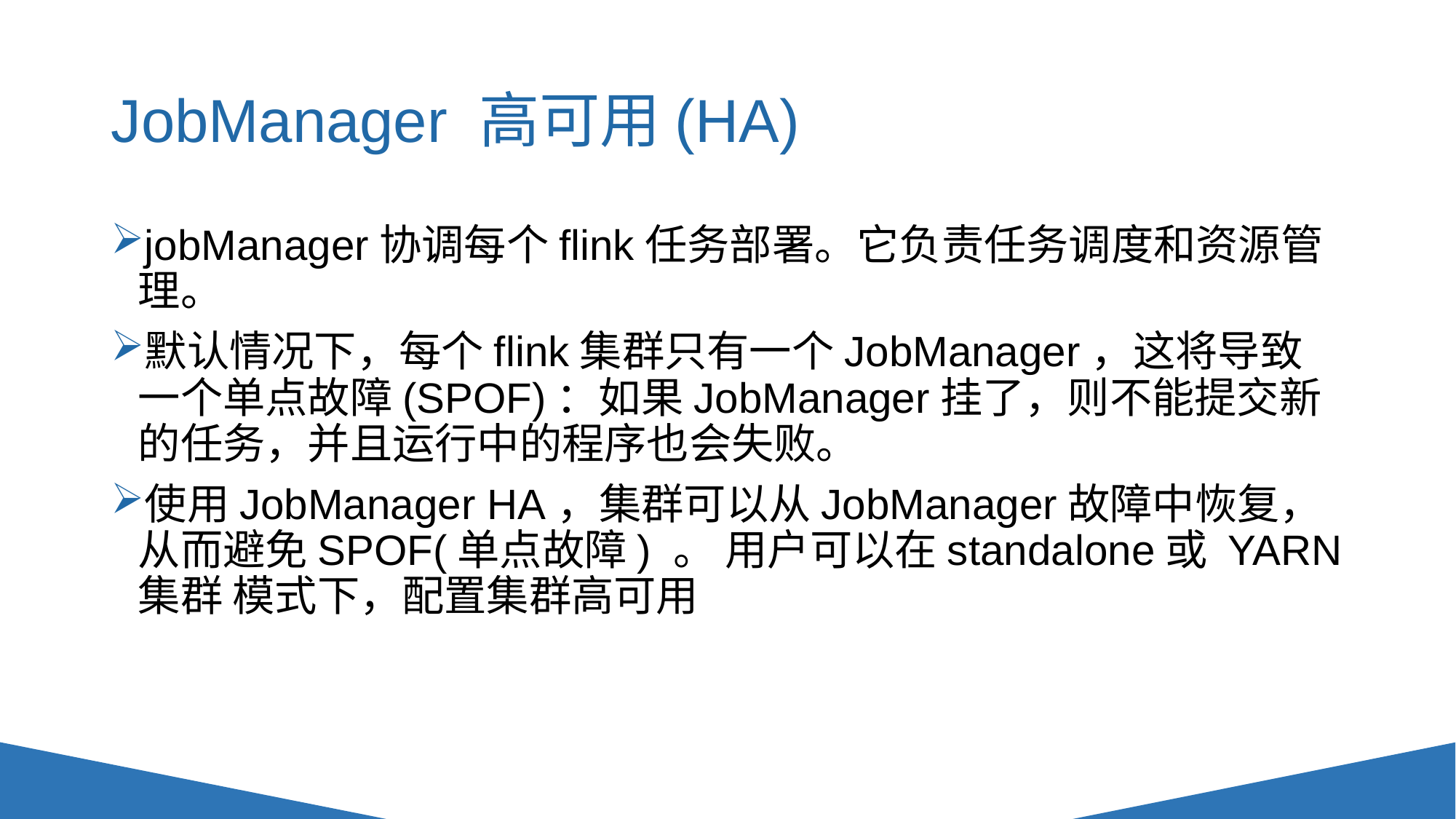

# JobManager 高可用(HA)
jobManager协调每个flink任务部署。它负责任务调度和资源管理。
默认情况下，每个flink集群只有一个JobManager，这将导致一个单点故障(SPOF)：如果JobManager挂了，则不能提交新的任务，并且运行中的程序也会失败。
使用JobManager HA，集群可以从JobManager故障中恢复，从而避免SPOF(单点故障) 。 用户可以在standalone或 YARN集群 模式下，配置集群高可用